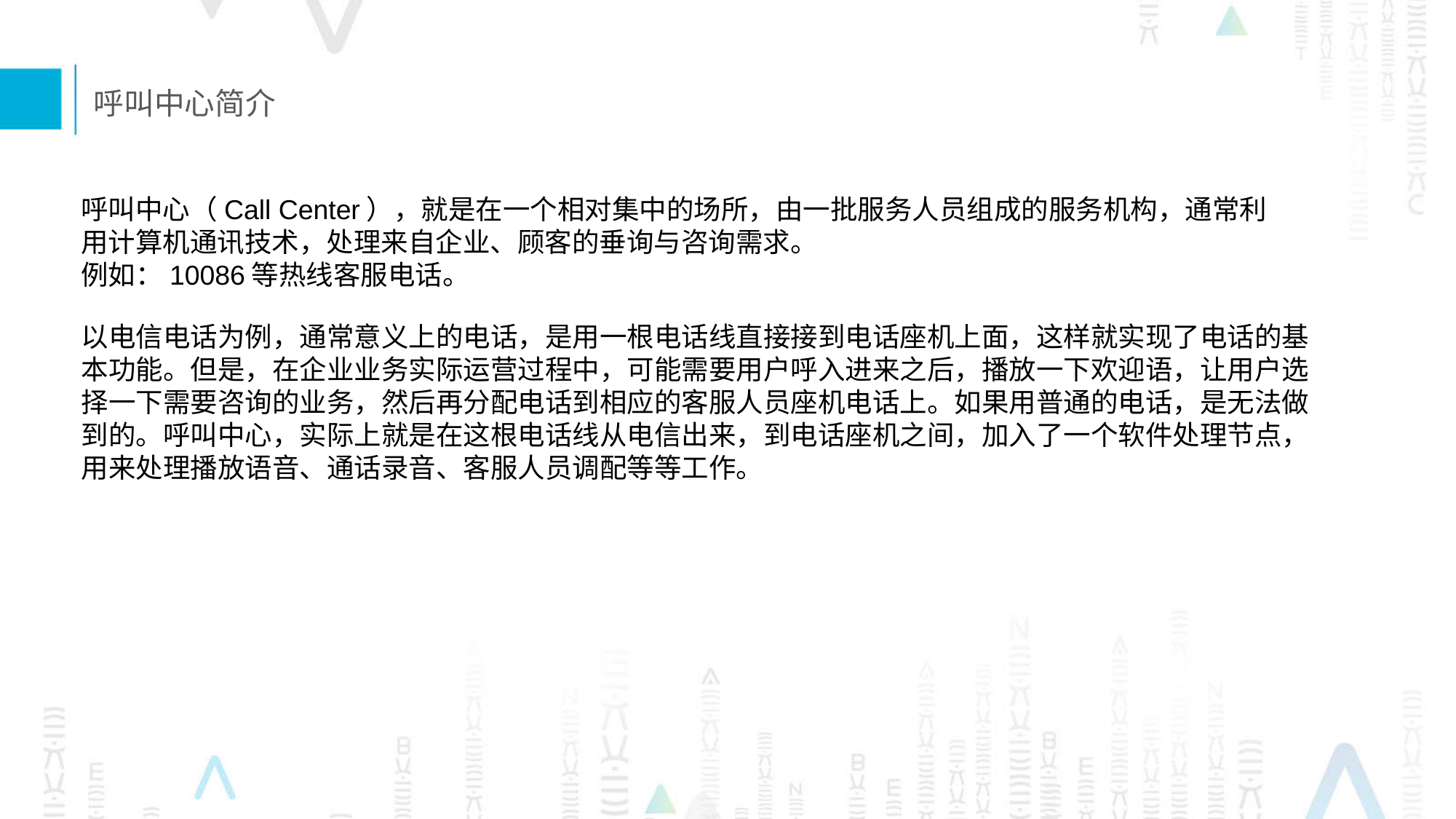

呼叫中心简介
呼叫中心（Call Center），就是在一个相对集中的场所，由一批服务人员组成的服务机构，通常利用计算机通讯技术，处理来自企业、顾客的垂询与咨询需求。
例如：10086等热线客服电话。
以电信电话为例，通常意义上的电话，是用一根电话线直接接到电话座机上面，这样就实现了电话的基本功能。但是，在企业业务实际运营过程中，可能需要用户呼入进来之后，播放一下欢迎语，让用户选择一下需要咨询的业务，然后再分配电话到相应的客服人员座机电话上。如果用普通的电话，是无法做到的。呼叫中心，实际上就是在这根电话线从电信出来，到电话座机之间，加入了一个软件处理节点，用来处理播放语音、通话录音、客服人员调配等等工作。